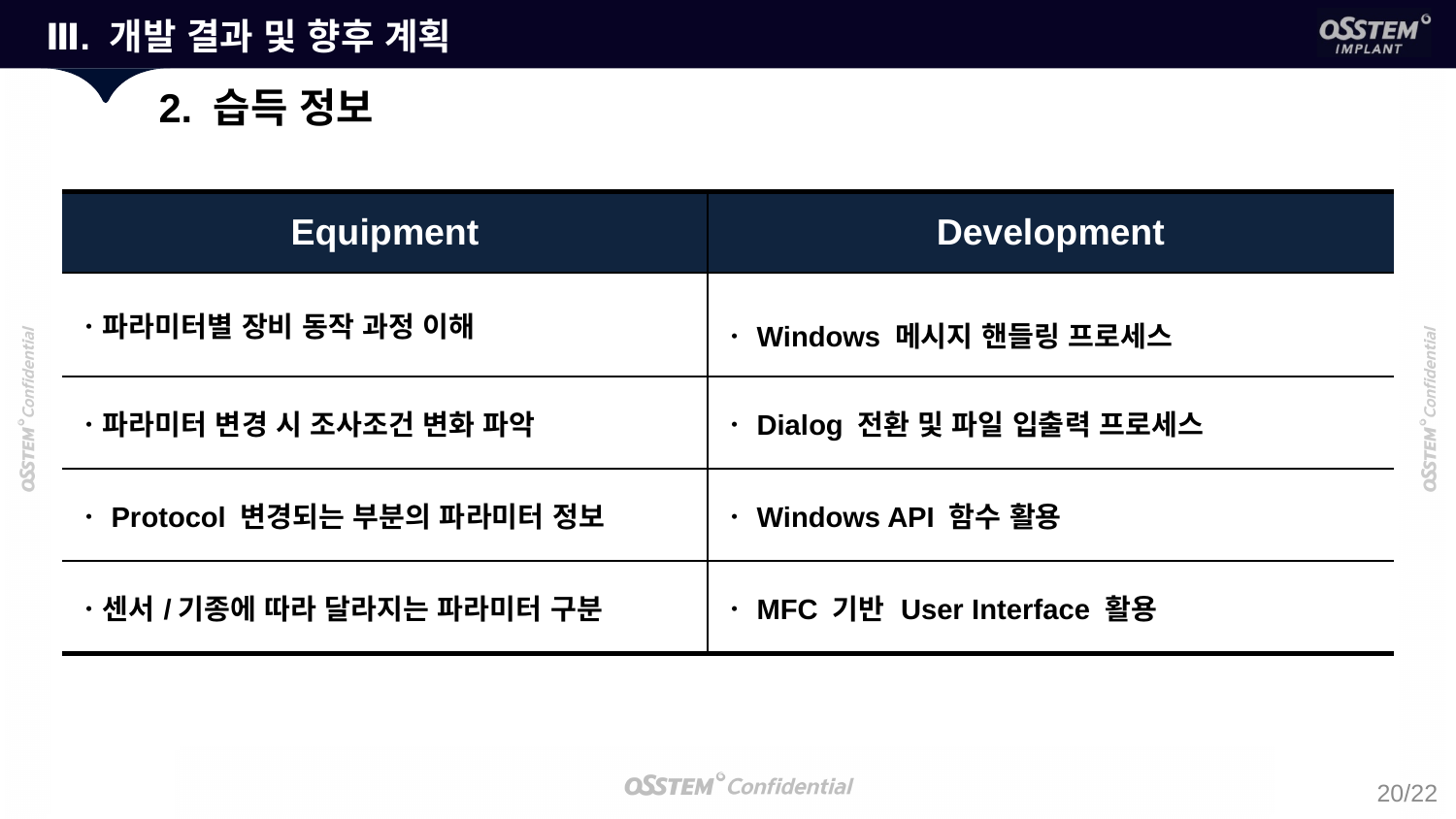

Ⅲ. 개발 결과 및 향후 계획
2. 습득 정보
| Equipment | Development |
| --- | --- |
| ㆍ파라미터별 장비 동작 과정 이해 | ㆍWindows 메시지 핸들링 프로세스 |
| ㆍ파라미터 변경 시 조사조건 변화 파악 | ㆍDialog 전환 및 파일 입출력 프로세스 |
| ㆍProtocol 변경되는 부분의 파라미터 정보 | ㆍWindows API 함수 활용 |
| ㆍ센서/기종에 따라 달라지는 파라미터 구분 | ㆍMFC 기반 User Interface 활용 |
As is
MFC